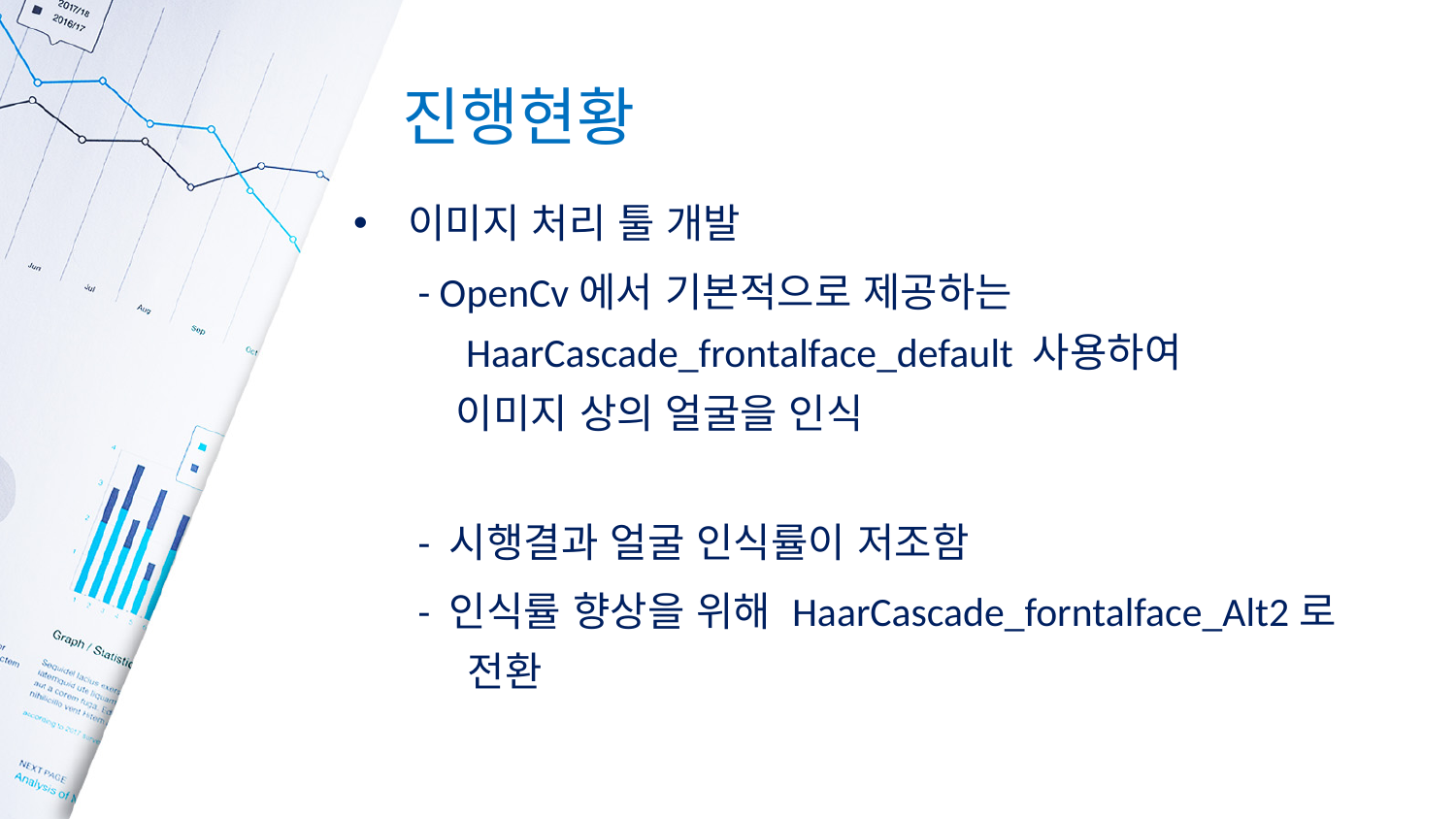

# 진행현황
이미지 처리 툴 개발
       - OpenCv에서 기본적으로 제공하는
         HaarCascade_frontalface_default 사용하여
         이미지 상의 얼굴을 인식
       - 시행결과 얼굴 인식률이 저조함
       - 인식률 향상을 위해 HaarCascade_forntalface_Alt2로
          전환